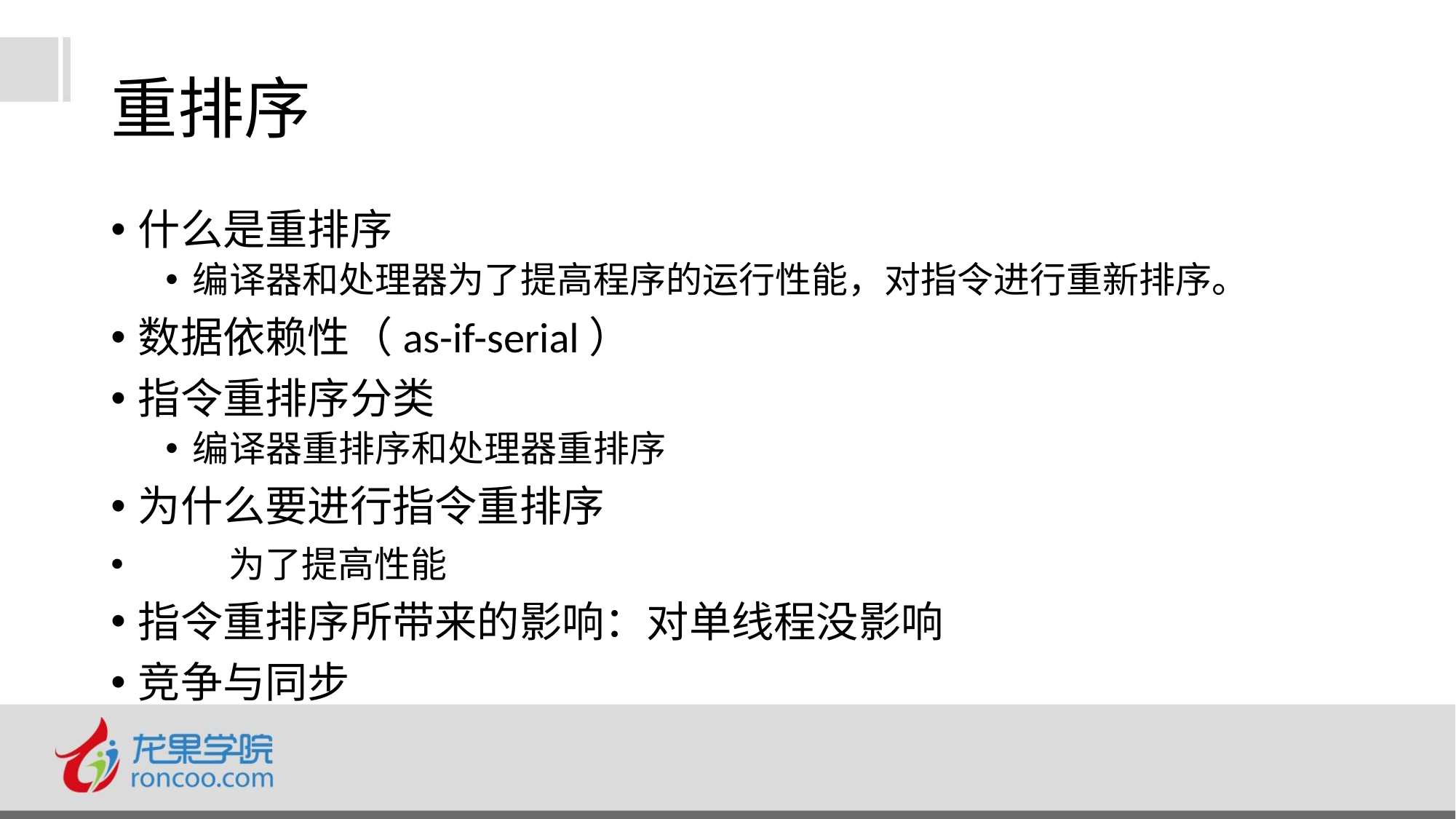

# 重排序
什么是重排序
编译器和处理器为了提高程序的运行性能，对指令进行重新排序。
数据依赖性（as-if-serial）
指令重排序分类
编译器重排序和处理器重排序
为什么要进行指令重排序
          为了提高性能
指令重排序所带来的影响：对单线程没影响
竞争与同步